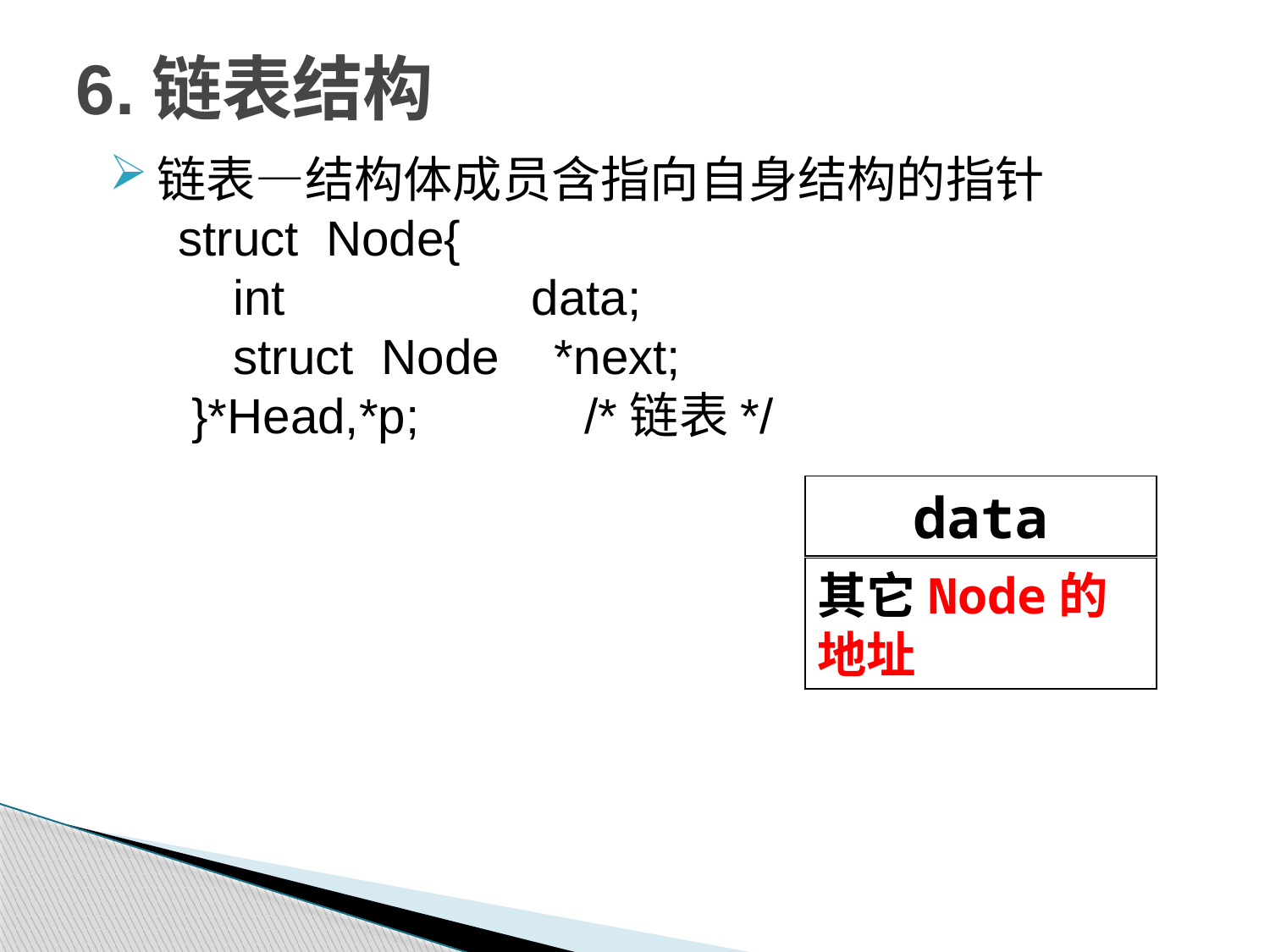

6.链表结构
链表—结构体成员含指向自身结构的指针
     struct  Node{
         int		   data;
         struct  Node    *next;
      }*Head,*p;            /*链表*/
data
其它Node的地址